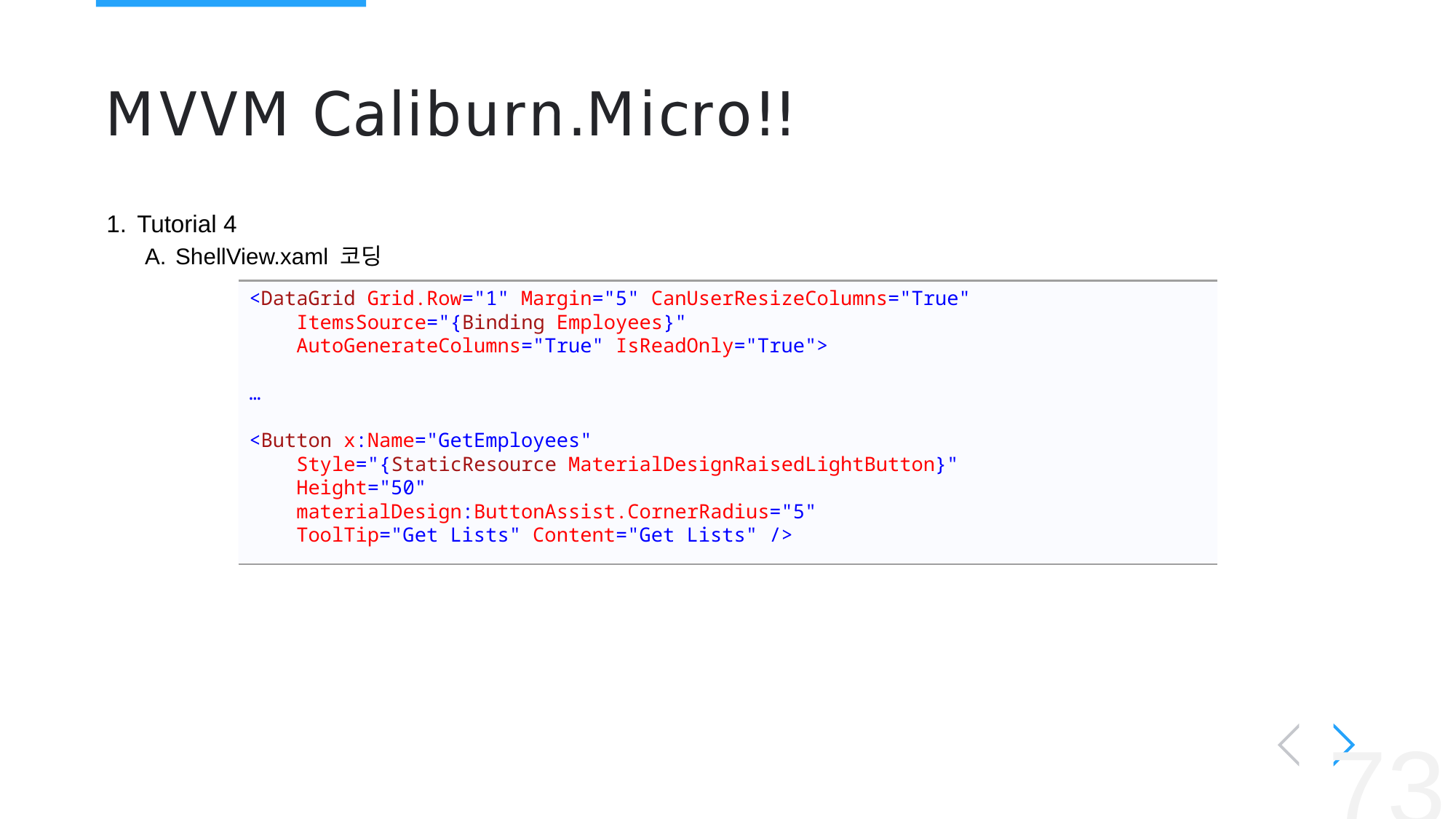

# MVVM Caliburn.Micro!!
Tutorial 4
ShellView.xaml 코딩
<DataGrid Grid.Row="1" Margin="5" CanUserResizeColumns="True"
    ItemsSource="{Binding Employees}"
    AutoGenerateColumns="True" IsReadOnly="True">

…

<Button x:Name="GetEmployees"
    Style="{StaticResource MaterialDesignRaisedLightButton}"
    Height="50"
    materialDesign:ButtonAssist.CornerRadius="5"
    ToolTip="Get Lists" Content="Get Lists" />
73